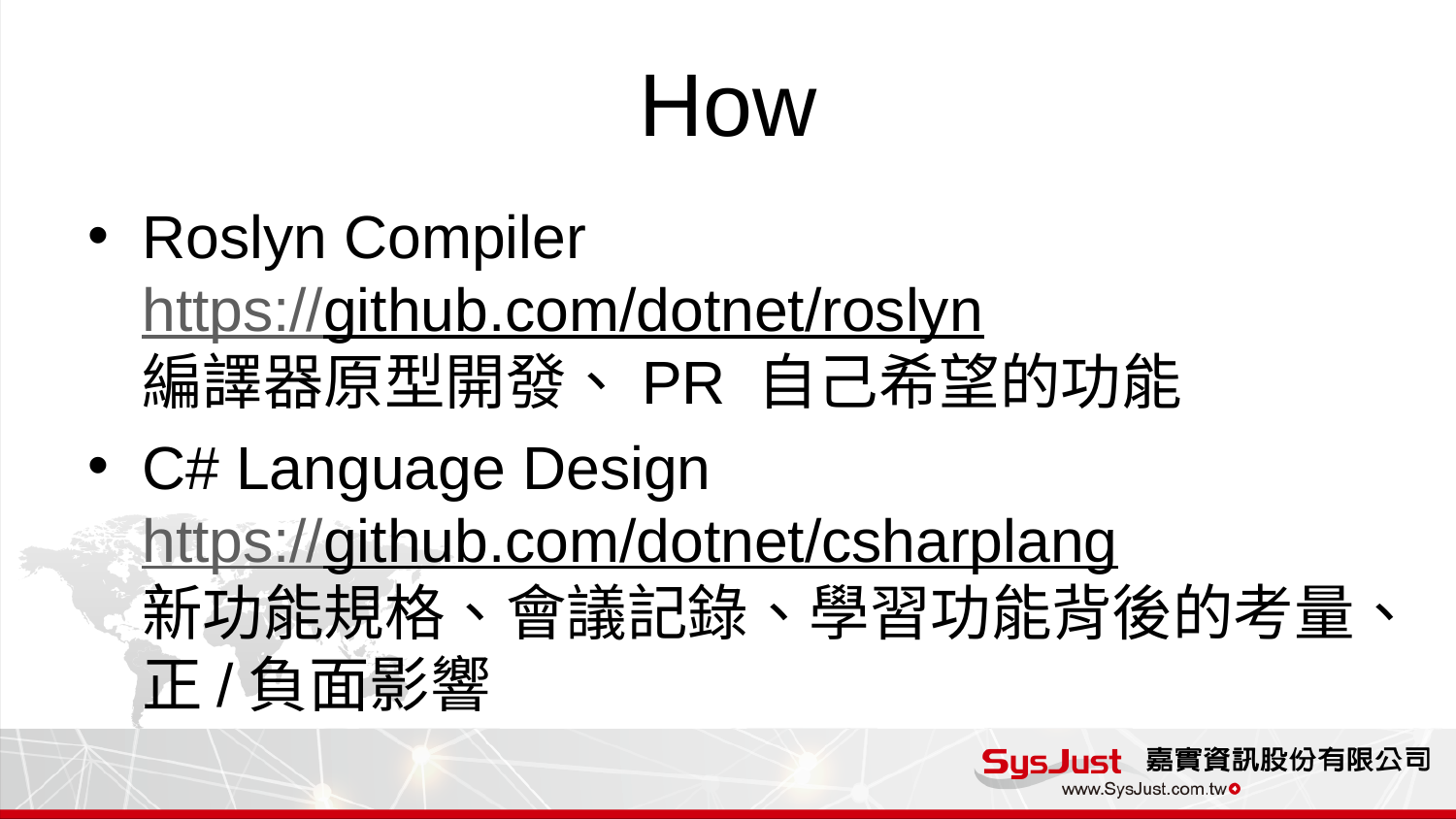

# How
Roslyn Compiler
https://github.com/dotnet/roslyn
編譯器原型開發、PR 自己希望的功能
C# Language Design
https://github.com/dotnet/csharplang
新功能規格、會議記錄、學習功能背後的考量、正/負面影響